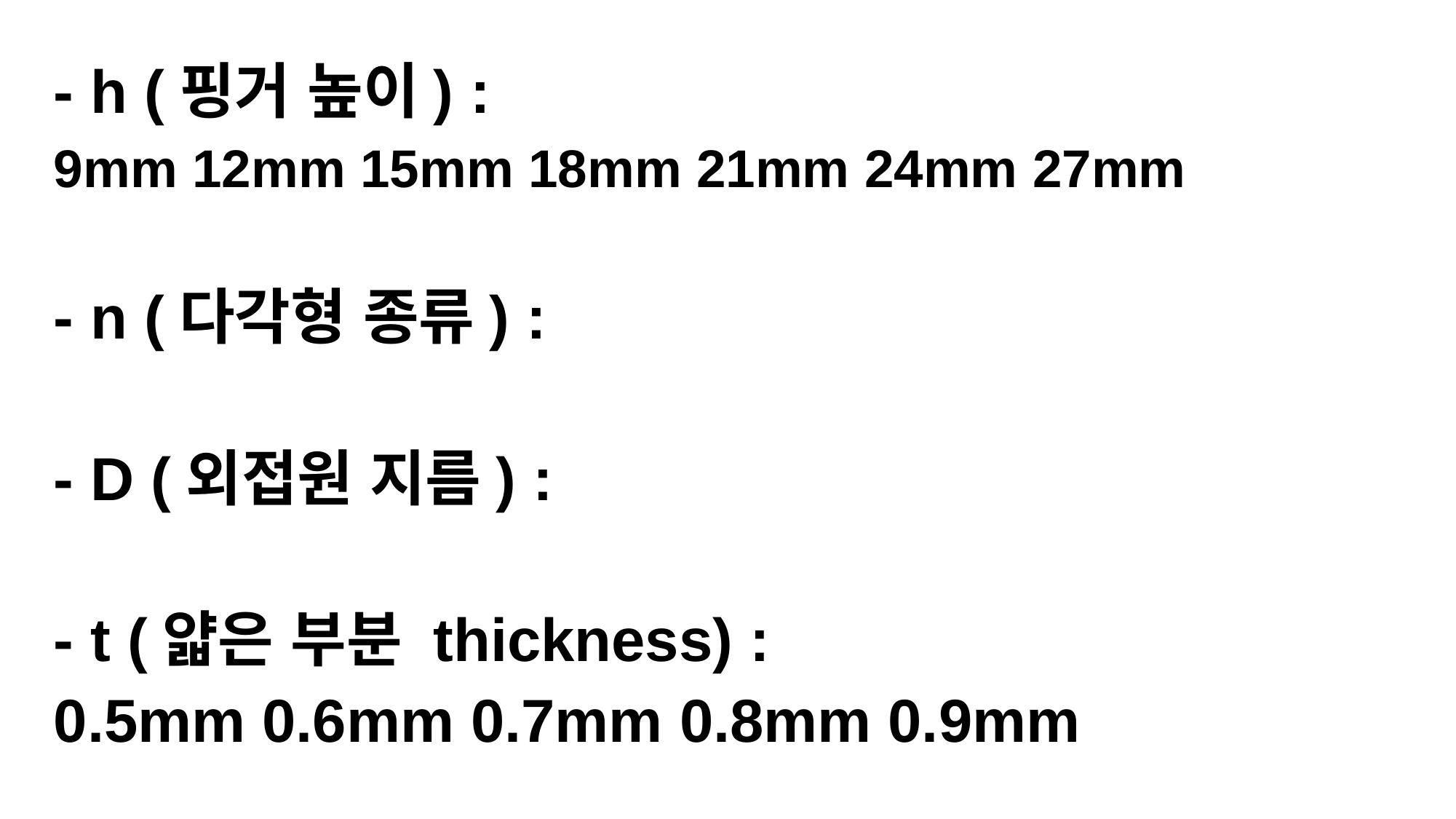

- h (핑거 높이) :
9mm 12mm 15mm 18mm 21mm 24mm 27mm

- n (다각형 종류) :

- D (외접원 지름) :

- t (얇은 부분 thickness) :
0.5mm 0.6mm 0.7mm 0.8mm 0.9mm